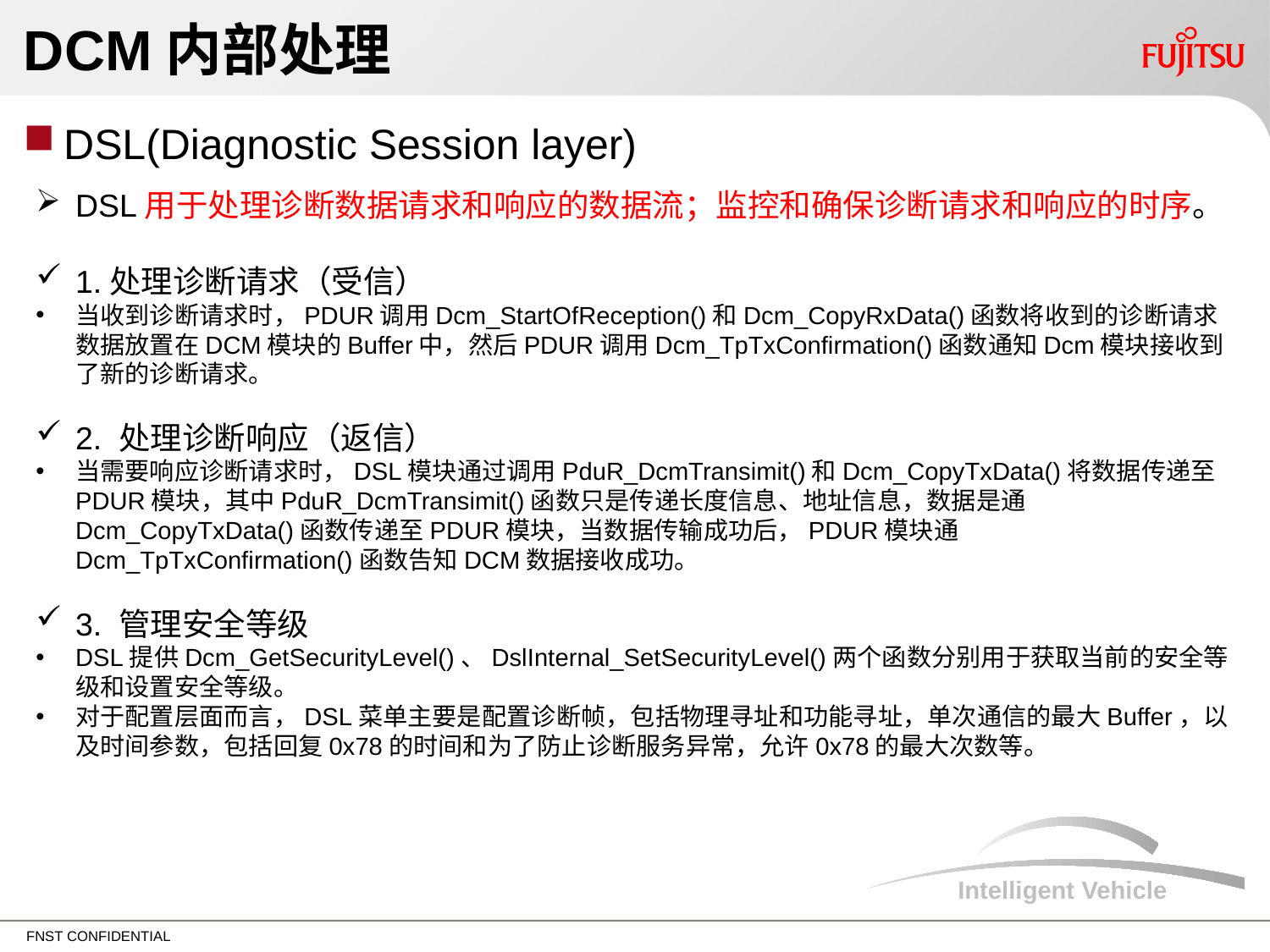

# DCM内部处理
DSL(Diagnostic Session layer)
DSL用于处理诊断数据请求和响应的数据流；监控和确保诊断请求和响应的时序。

1.处理诊断请求（受信）
当收到诊断请求时，PDUR调用Dcm_StartOfReception()和Dcm_CopyRxData()函数将收到的诊断请求数据放置在DCM模块的Buffer中，然后PDUR调用Dcm_TpTxConfirmation()函数通知Dcm模块接收到了新的诊断请求。

2. 处理诊断响应（返信）
当需要响应诊断请求时，DSL模块通过调用PduR_DcmTransimit()和Dcm_CopyTxData()将数据传递至PDUR模块，其中PduR_DcmTransimit()函数只是传递长度信息、地址信息，数据是通Dcm_CopyTxData()函数传递至PDUR模块，当数据传输成功后，PDUR模块通Dcm_TpTxConfirmation()函数告知DCM数据接收成功。

3. 管理安全等级
DSL提供Dcm_GetSecurityLevel()、DslInternal_SetSecurityLevel()两个函数分别用于获取当前的安全等级和设置安全等级。
对于配置层面而言，DSL菜单主要是配置诊断帧，包括物理寻址和功能寻址，单次通信的最大Buffer，以及时间参数，包括回复0x78的时间和为了防止诊断服务异常，允许0x78的最大次数等。